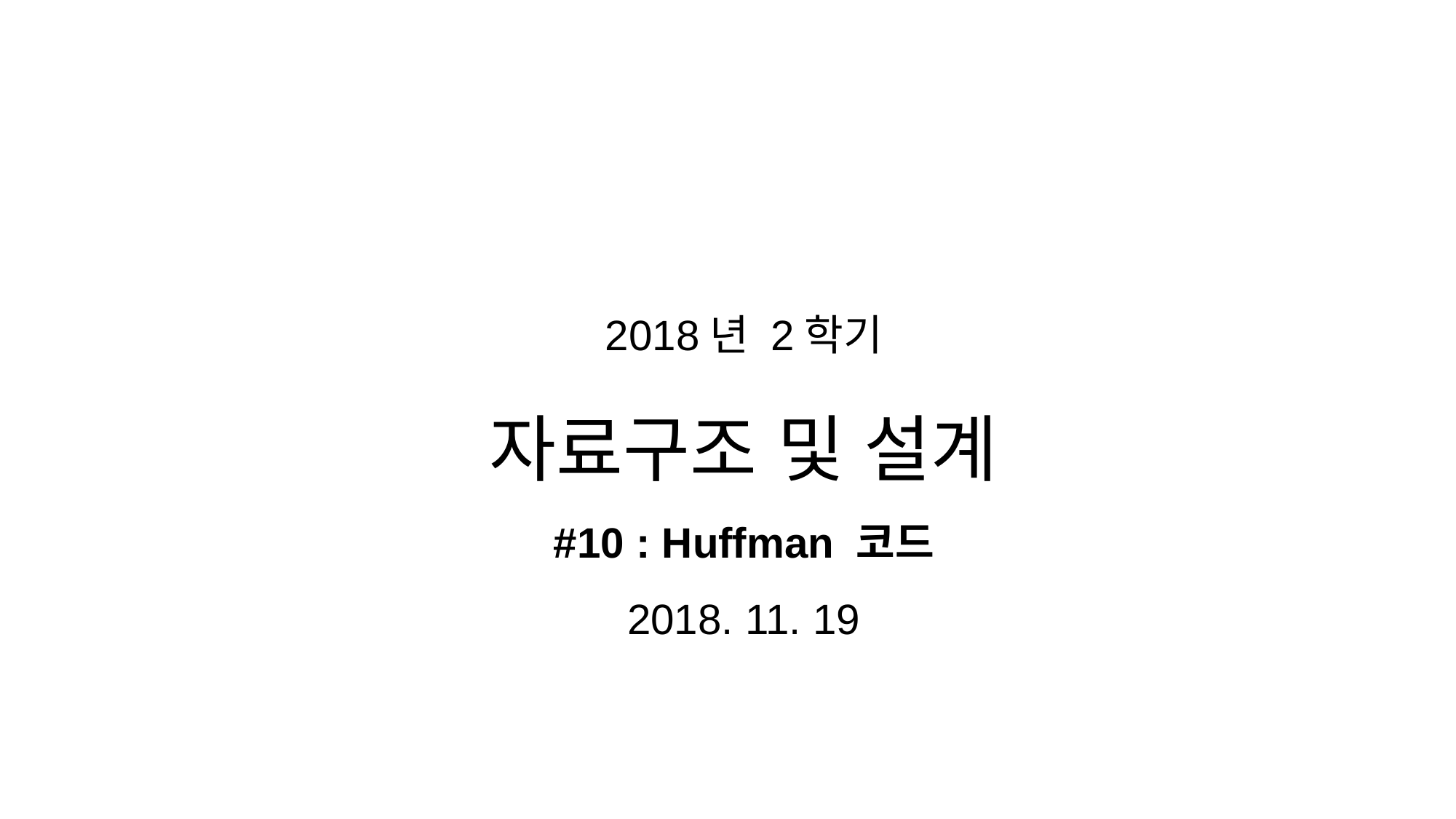

# 2018년 2학기 자료구조 및 설계 #10 : Huffman 코드 2018. 11. 19